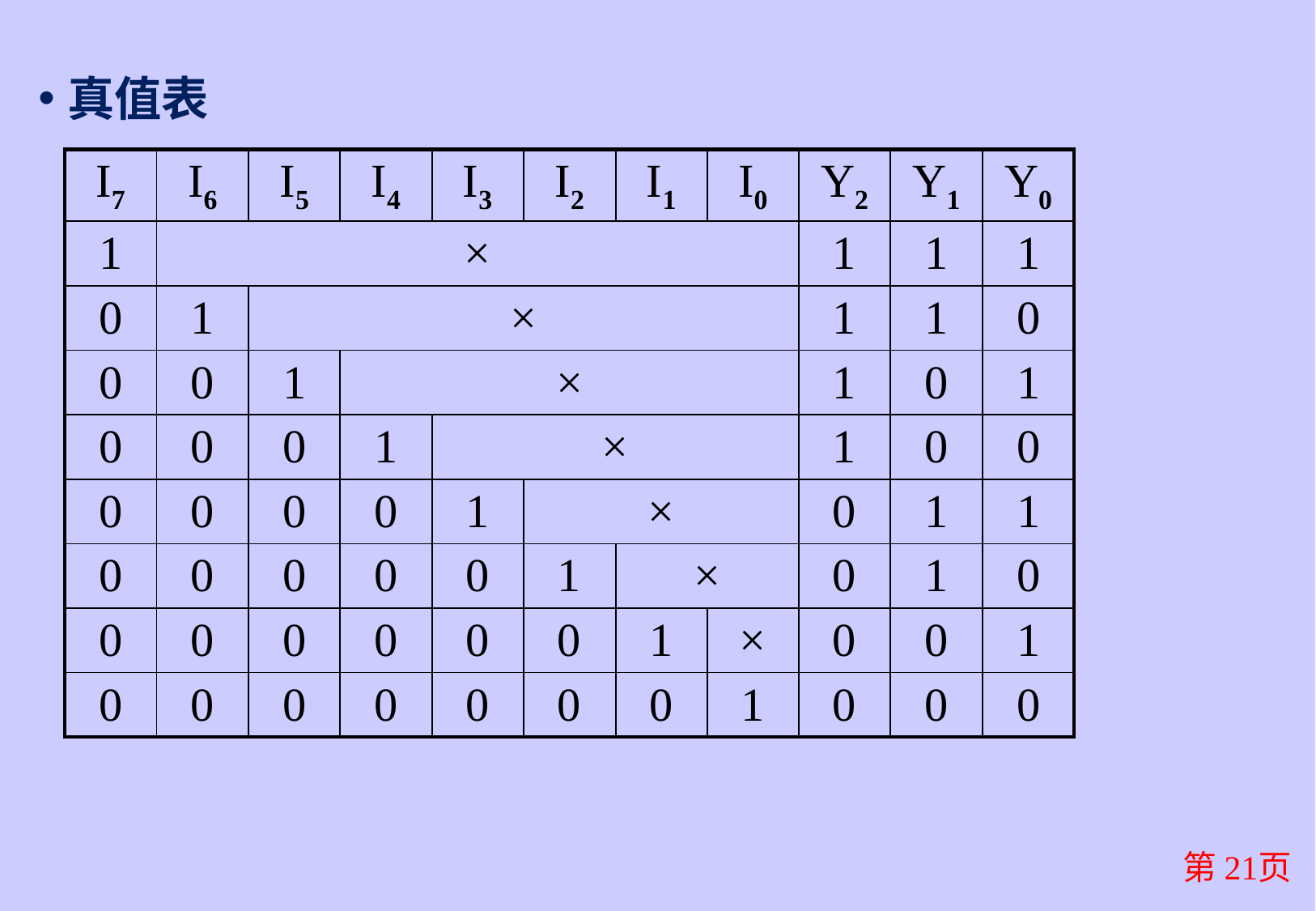

真值表
| I7 | I6 | I5 | I4 | I3 | I2 | I1 | I0 | Y2 | Y1 | Y0 |
| --- | --- | --- | --- | --- | --- | --- | --- | --- | --- | --- |
| 1 | × |  |  |  |  |  |  | 1 | 1 | 1 |
| 0 | 1 | × |  |  |  |  |  | 1 | 1 | 0 |
| 0 | 0 | 1 | × |  |  |  |  | 1 | 0 | 1 |
| 0 | 0 | 0 | 1 | × |  |  |  | 1 | 0 | 0 |
| 0 | 0 | 0 | 0 | 1 | × |  |  | 0 | 1 | 1 |
| 0 | 0 | 0 | 0 | 0 | 1 | × |  | 0 | 1 | 0 |
| 0 | 0 | 0 | 0 | 0 | 0 | 1 | × | 0 | 0 | 1 |
| 0 | 0 | 0 | 0 | 0 | 0 | 0 | 1 | 0 | 0 | 0 |
第21页